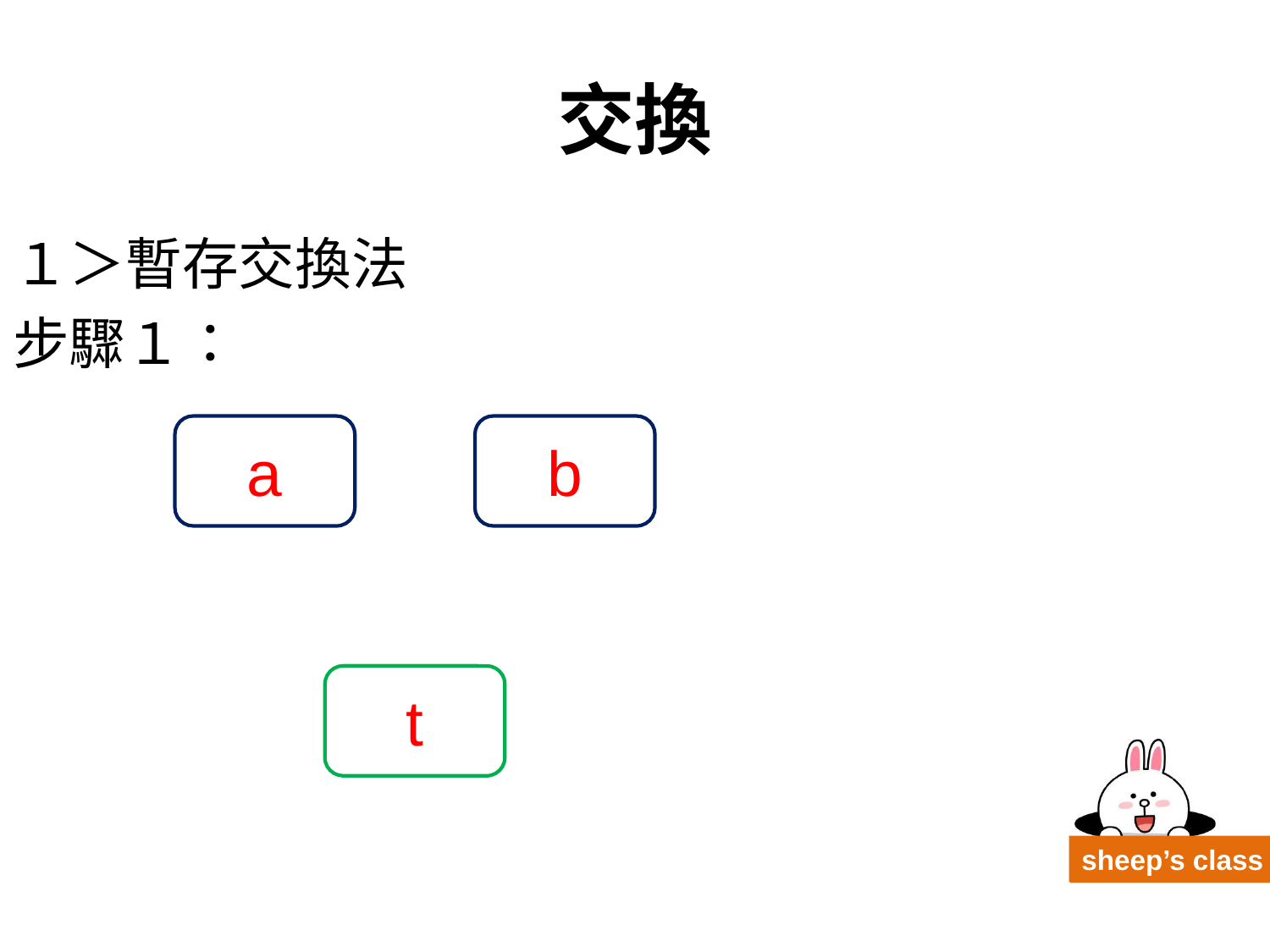

# 交換
１＞暫存交換法
步驟１：
a
b
t